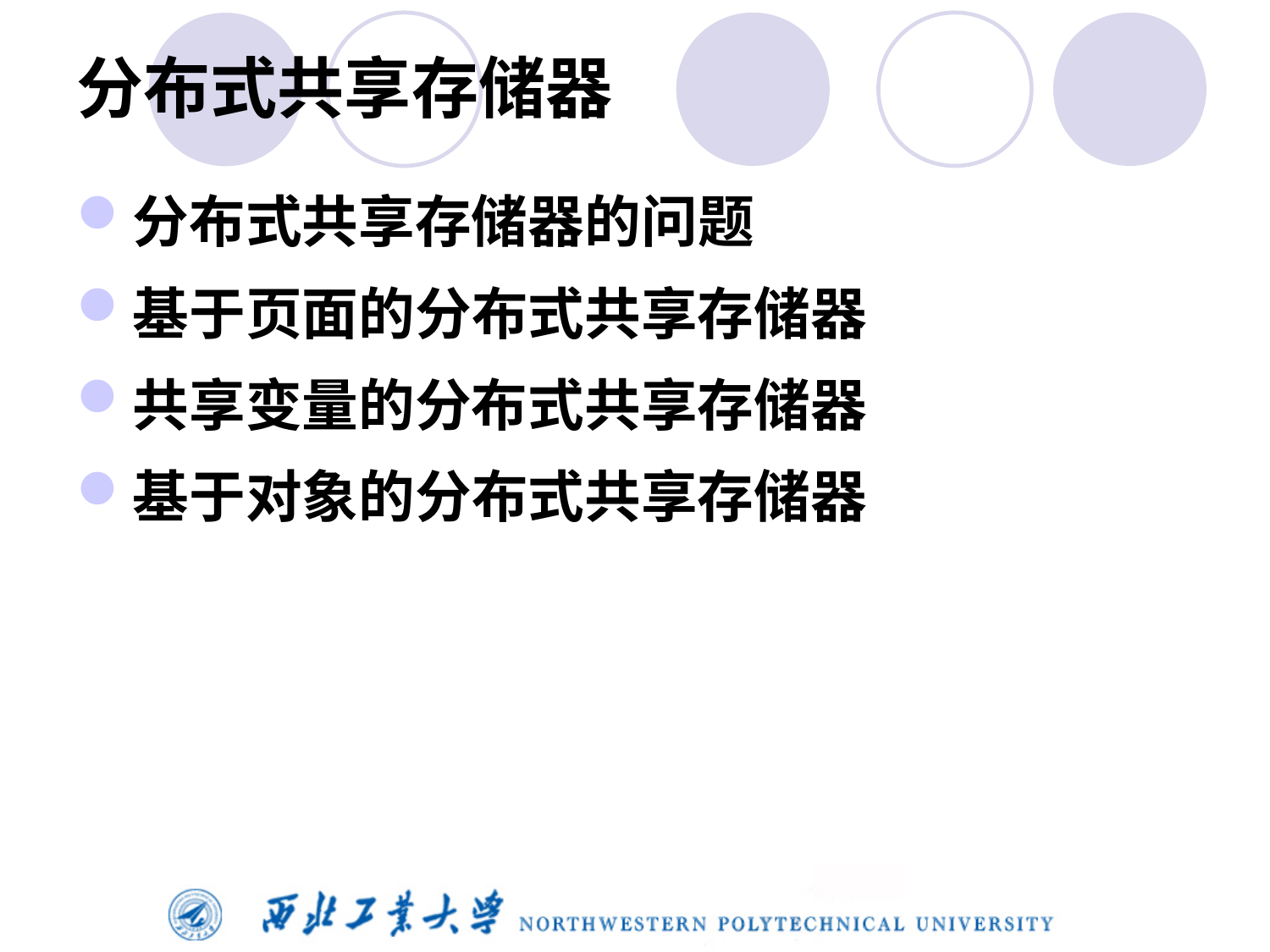

# 分布式共享存储器
分布式共享存储器的问题
基于页面的分布式共享存储器
共享变量的分布式共享存储器
基于对象的分布式共享存储器